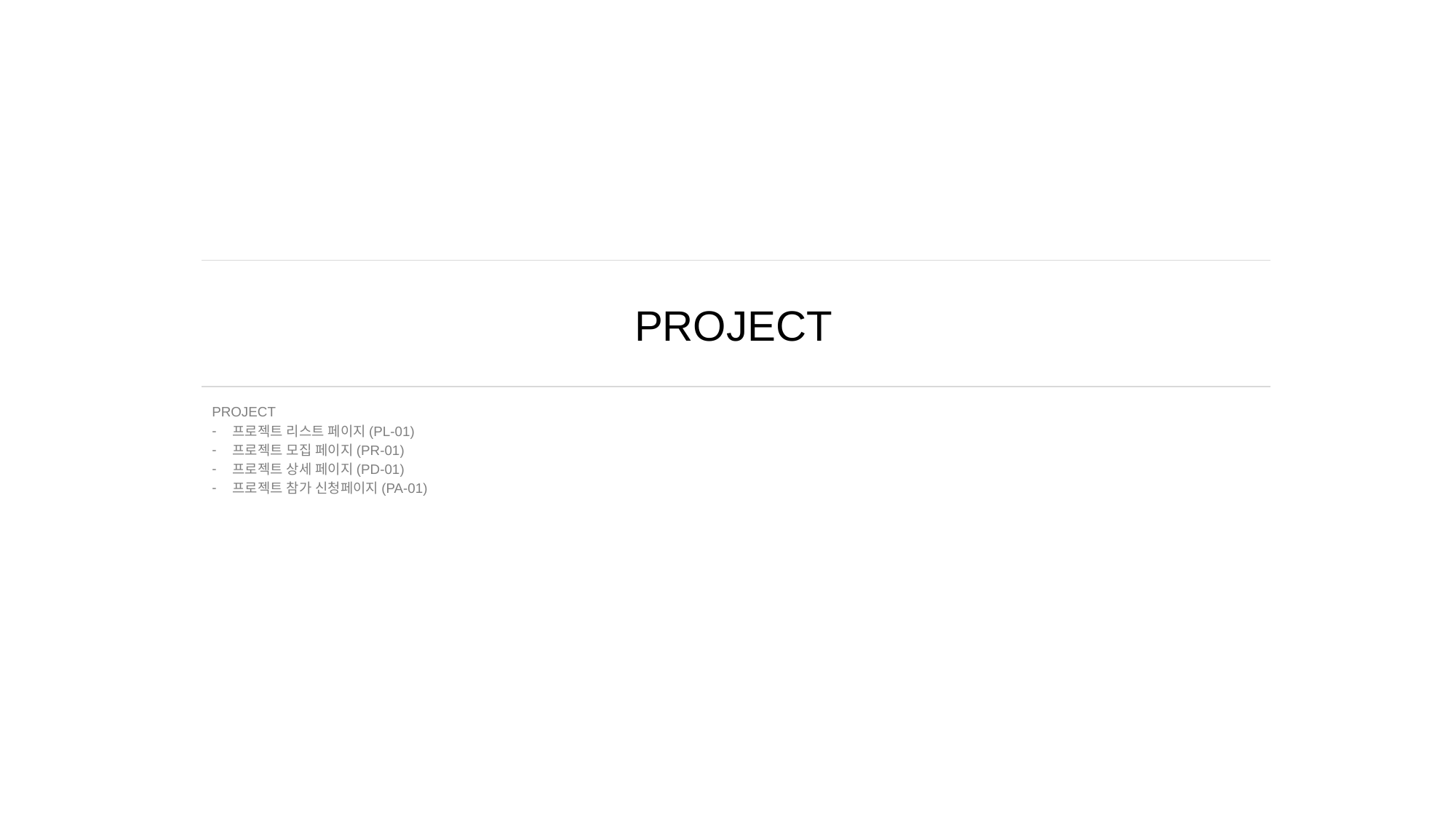

# PROJECT
PROJECT
프로젝트 리스트 페이지(PL-01)
프로젝트 모집 페이지(PR-01)
프로젝트 상세 페이지(PD-01)
프로젝트 참가 신청페이지(PA-01)